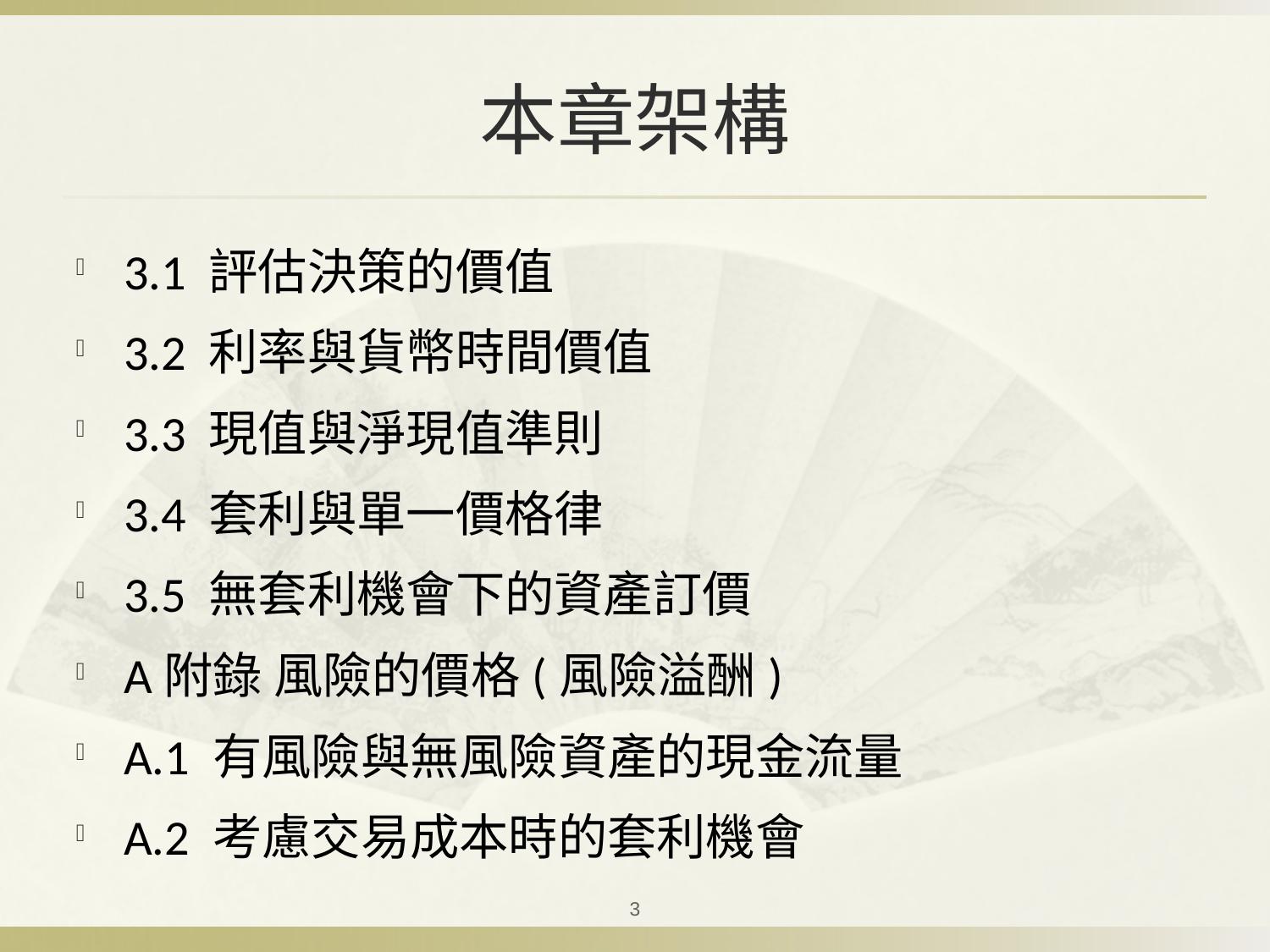

# 本章架構
3.1 評估決策的價值
3.2 利率與貨幣時間價值
3.3 現值與淨現值準則
3.4 套利與單一價格律
3.5 無套利機會下的資產訂價
A附錄 風險的價格(風險溢酬)
A.1 有風險與無風險資產的現金流量
A.2 考慮交易成本時的套利機會

3